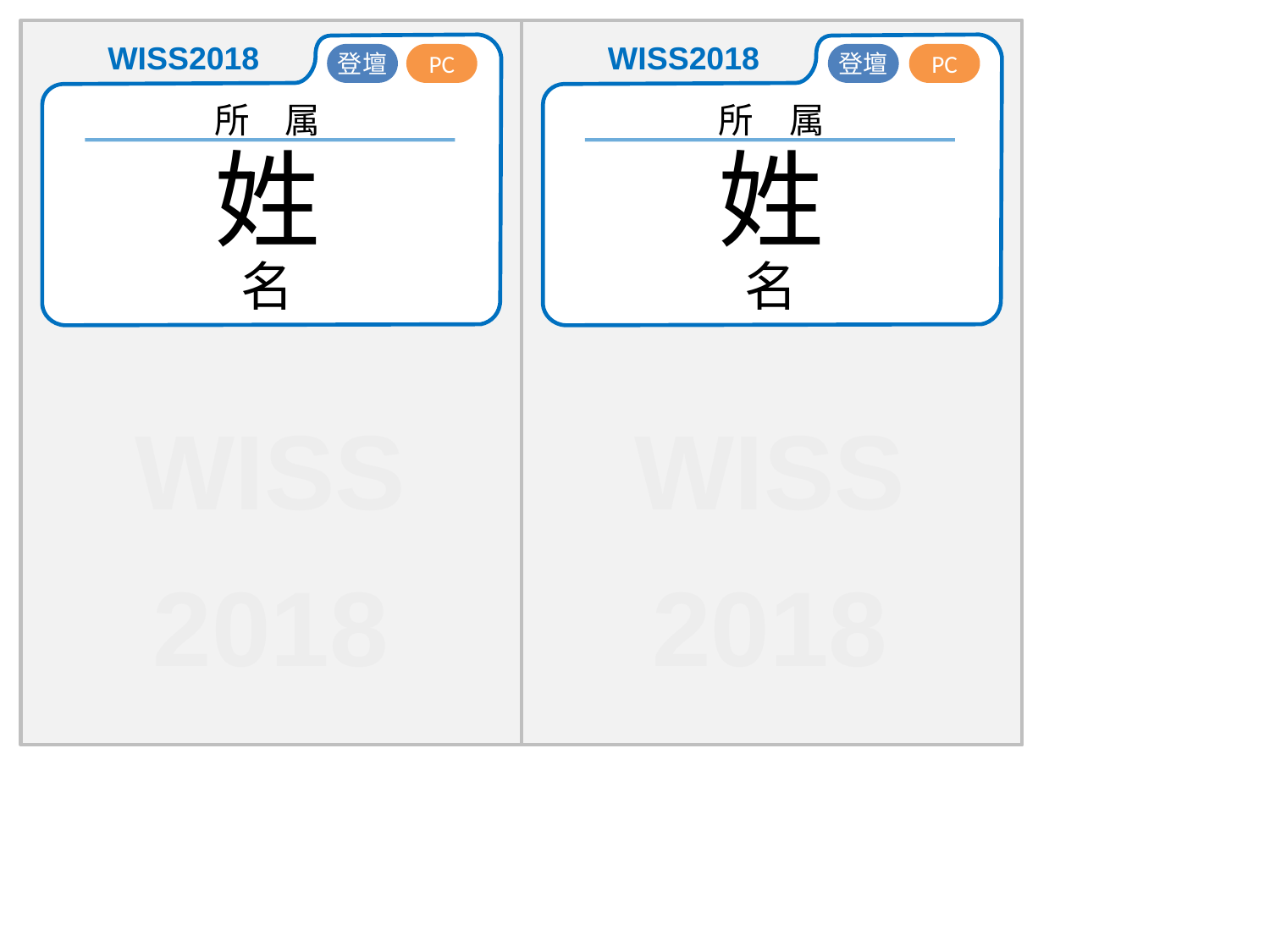

登壇

PC

登壇

PC
所　属
姓
名
所　属
姓
名